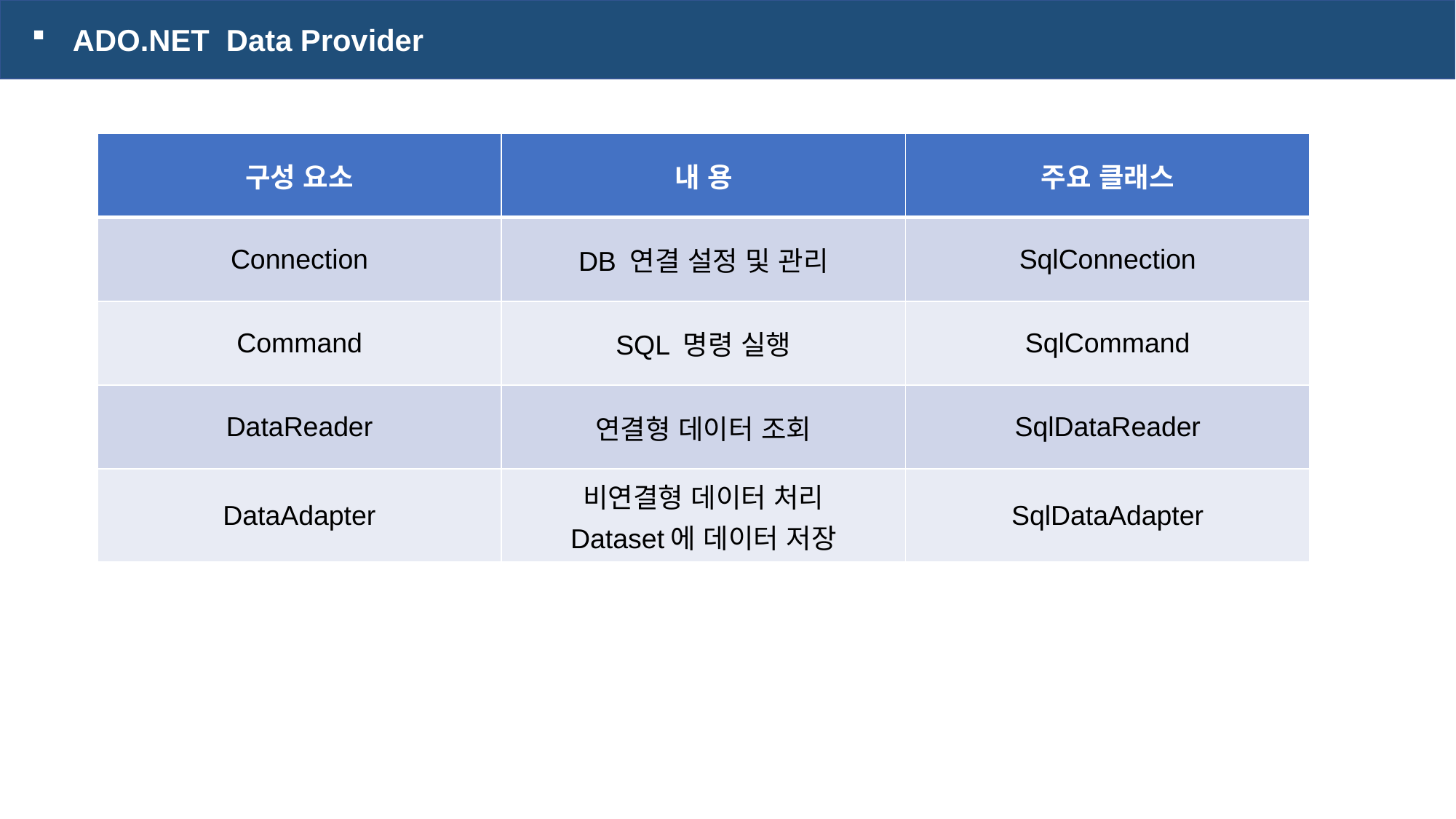

ADO.NET  Data Provider
| 구성 요소 | 내 용 | 주요 클래스 |
| --- | --- | --- |
| Connection | DB 연결 설정 및 관리 | SqlConnection |
| Command | SQL 명령 실행 | SqlCommand |
| DataReader | 연결형 데이터 조회 | SqlDataReader |
| DataAdapter | 비연결형 데이터 처리 Dataset에 데이터 저장 | SqlDataAdapter |